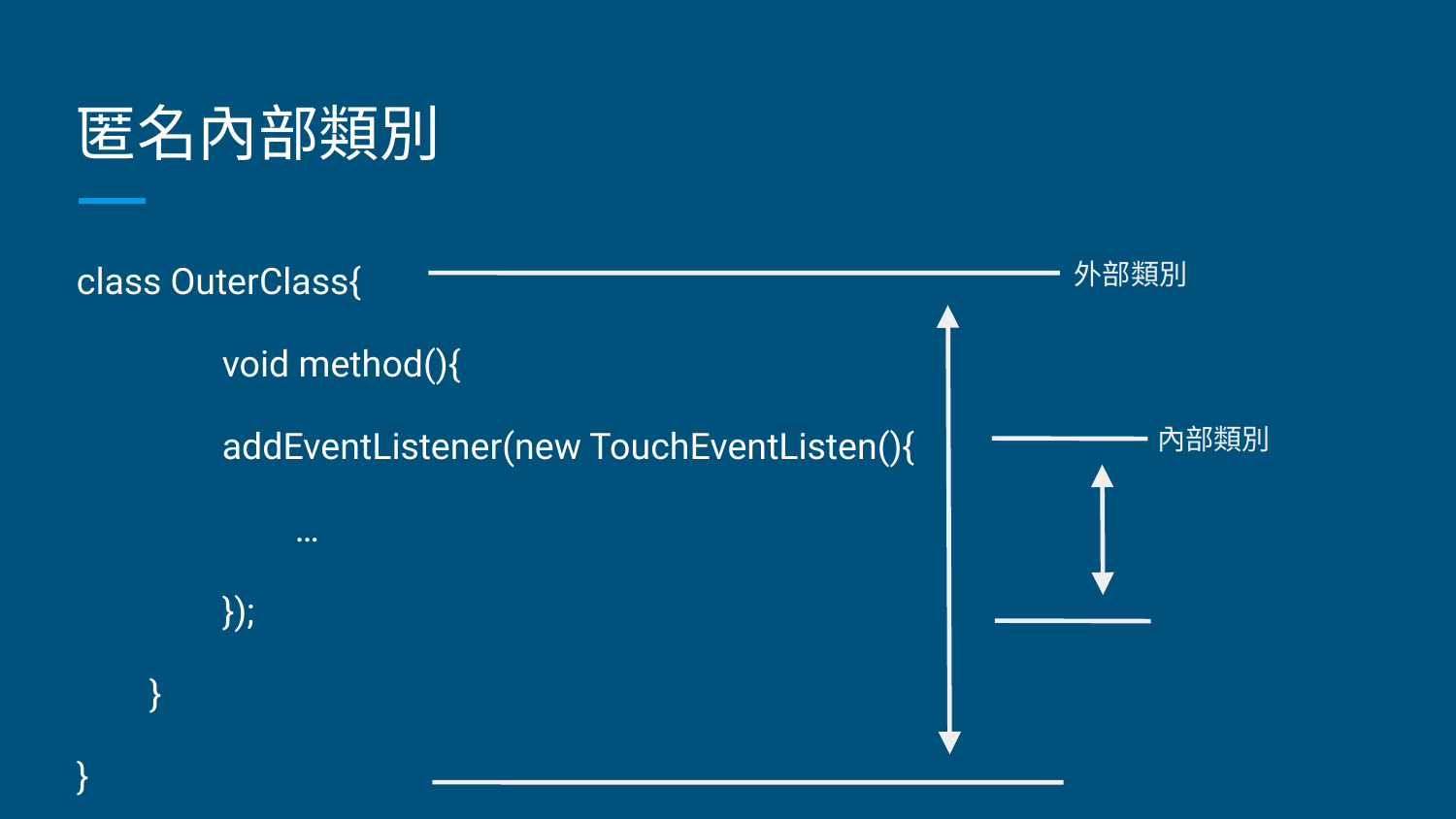

# 匿名內部類別
class OuterClass{
	void method(){
addEventListener(new TouchEventListen(){
…
});
}
}
外部類別
內部類別